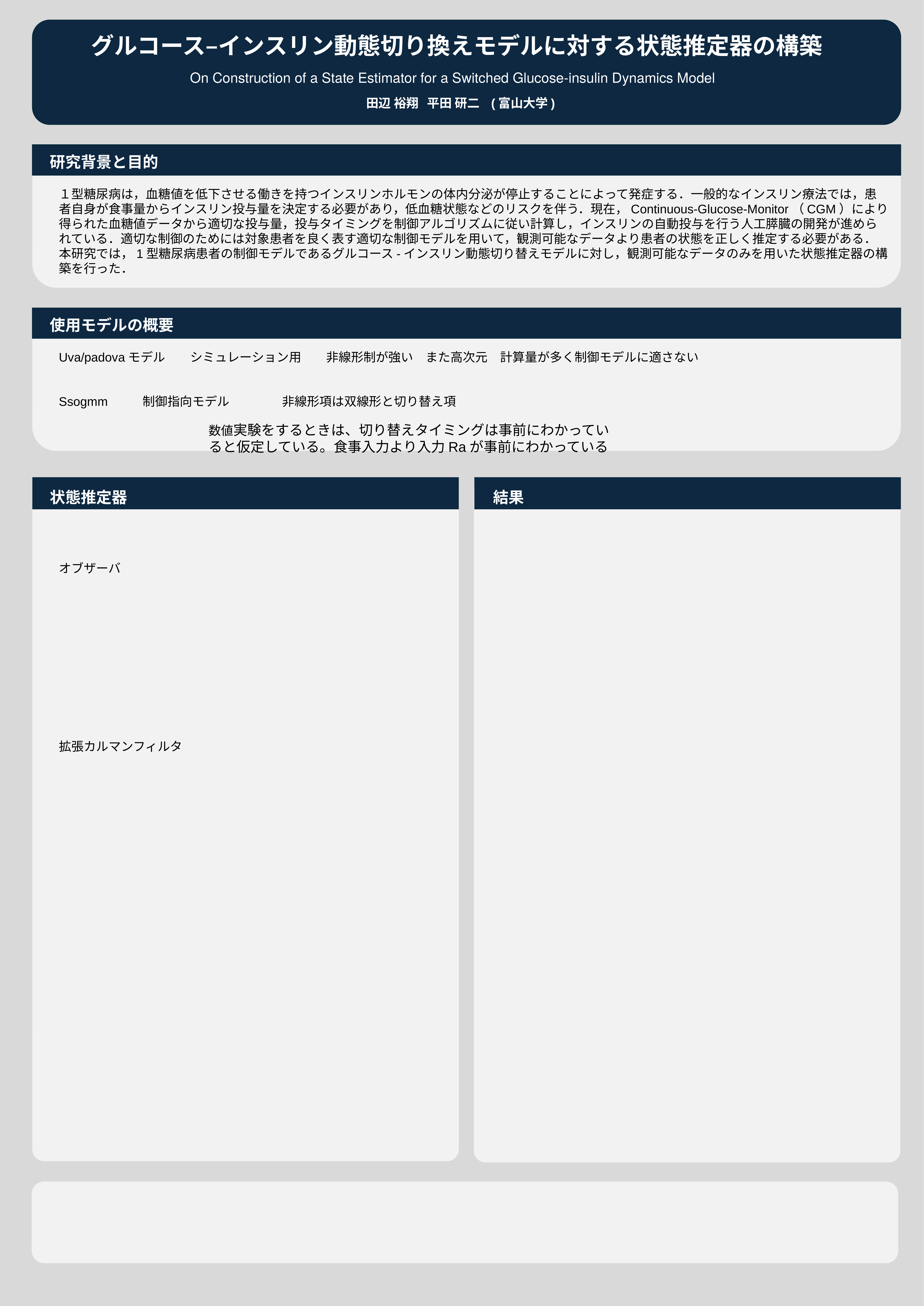

グルコース–インスリン動態切り換えモデルに対する状態推定器の構築
On Construction of a State Estimator for a Switched Glucose-insulin Dynamics Model

田辺 裕翔   平田 研二   (富山大学)

研究背景と目的

１型糖尿病は，血糖値を低下させる働きを持つインスリンホルモンの体内分泌が停止することによって発症する．一般的なインスリン療法では，患者自身が食事量からインスリン投与量を決定する必要があり，低血糖状態などのリスクを伴う．現在，Continuous-Glucose-Monitor（CGM）により得られた血糖値データから適切な投与量，投与タイミングを制御アルゴリズムに従い計算し，インスリンの自動投与を行う人工膵臓の開発が進められている．適切な制御のためには対象患者を良く表す適切な制御モデルを用いて，観測可能なデータより患者の状態を正しく推定する必要がある．本研究では，1型糖尿病患者の制御モデルであるグルコース-インスリン動態切り替えモデルに対し，観測可能なデータのみを用いた状態推定器の構築を行った．

使用モデルの概要

Uva/padovaモデル　　シミュレーション用　　非線形制が強い　また高次元　計算量が多く制御モデルに適さない
Ssogmm		制御指向モデル		非線形項は双線形と切り替え項
数値実験をするときは、切り替えタイミングは事前にわかっていると仮定している。食事入力より入力Raが事前にわかっている

状態推定器

結果

オブザーバ
拡張カルマンフィルタ